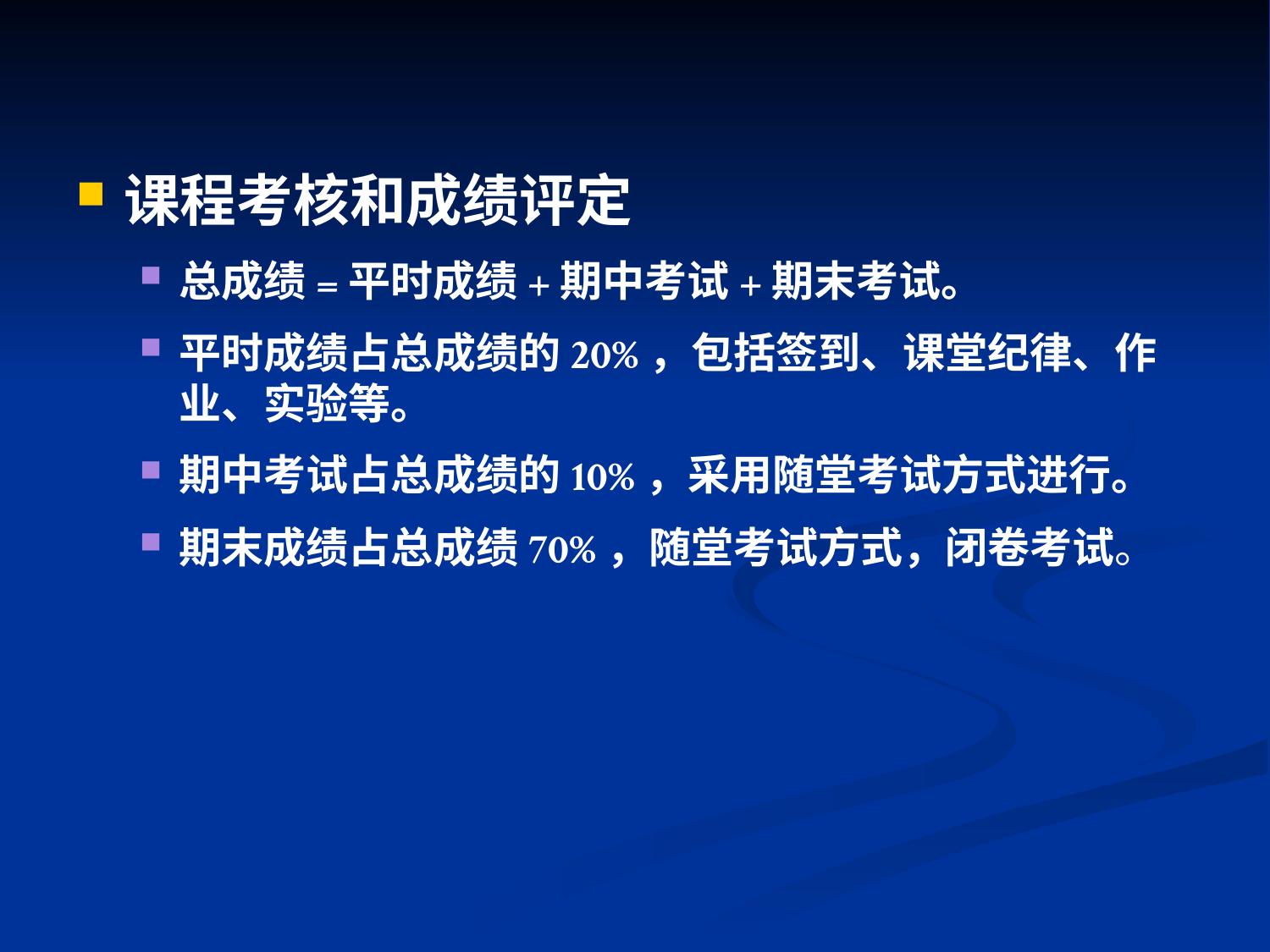

课程考核和成绩评定
总成绩=平时成绩+期中考试+期末考试。
平时成绩占总成绩的20%，包括签到、课堂纪律、作业、实验等。
期中考试占总成绩的10%，采用随堂考试方式进行。
期末成绩占总成绩70%，随堂考试方式，闭卷考试。